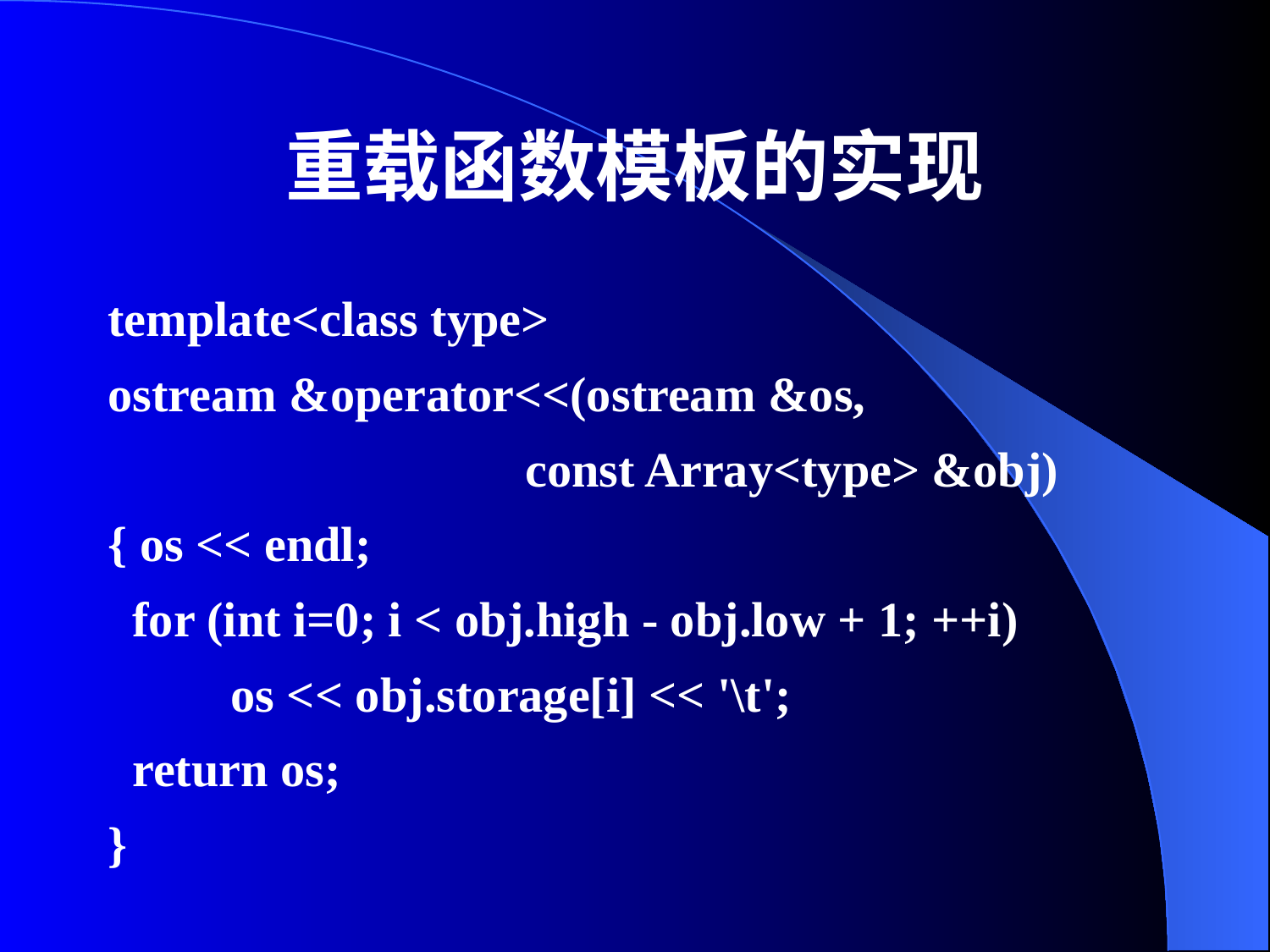

# 重载函数模板的实现
template<class type>
ostream &operator<<(ostream &os,
                                  const Array<type> &obj)
{ os << endl;
  for (int i=0; i < obj.high - obj.low + 1; ++i)
          os << obj.storage[i] << '\t';
  return os;
}